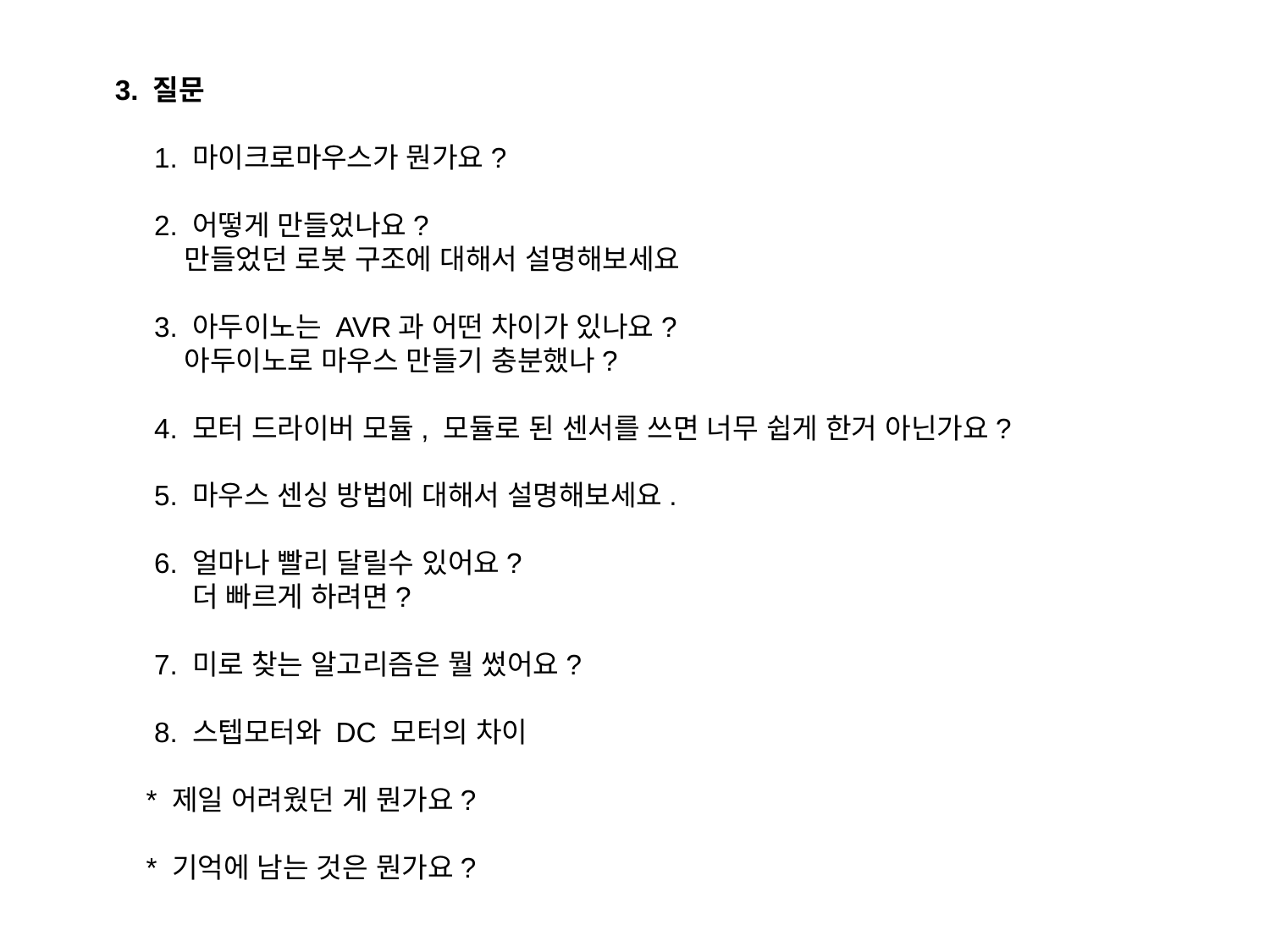

3. 질문

     1. 마이크로마우스가 뭔가요?

     2. 어떻게 만들었나요?
        만들었던 로봇 구조에 대해서 설명해보세요

     3. 아두이노는 AVR과 어떤 차이가 있나요?
        아두이노로 마우스 만들기 충분했나?

     4. 모터 드라이버 모듈, 모듈로 된 센서를 쓰면 너무 쉽게 한거 아닌가요?

     5. 마우스 센싱 방법에 대해서 설명해보세요.

     6. 얼마나 빨리 달릴수 있어요?
         더 빠르게 하려면?

     7. 미로 찾는 알고리즘은 뭘 썼어요?

     8. 스텝모터와 DC 모터의 차이

    * 제일 어려웠던 게 뭔가요?

    * 기억에 남는 것은 뭔가요?